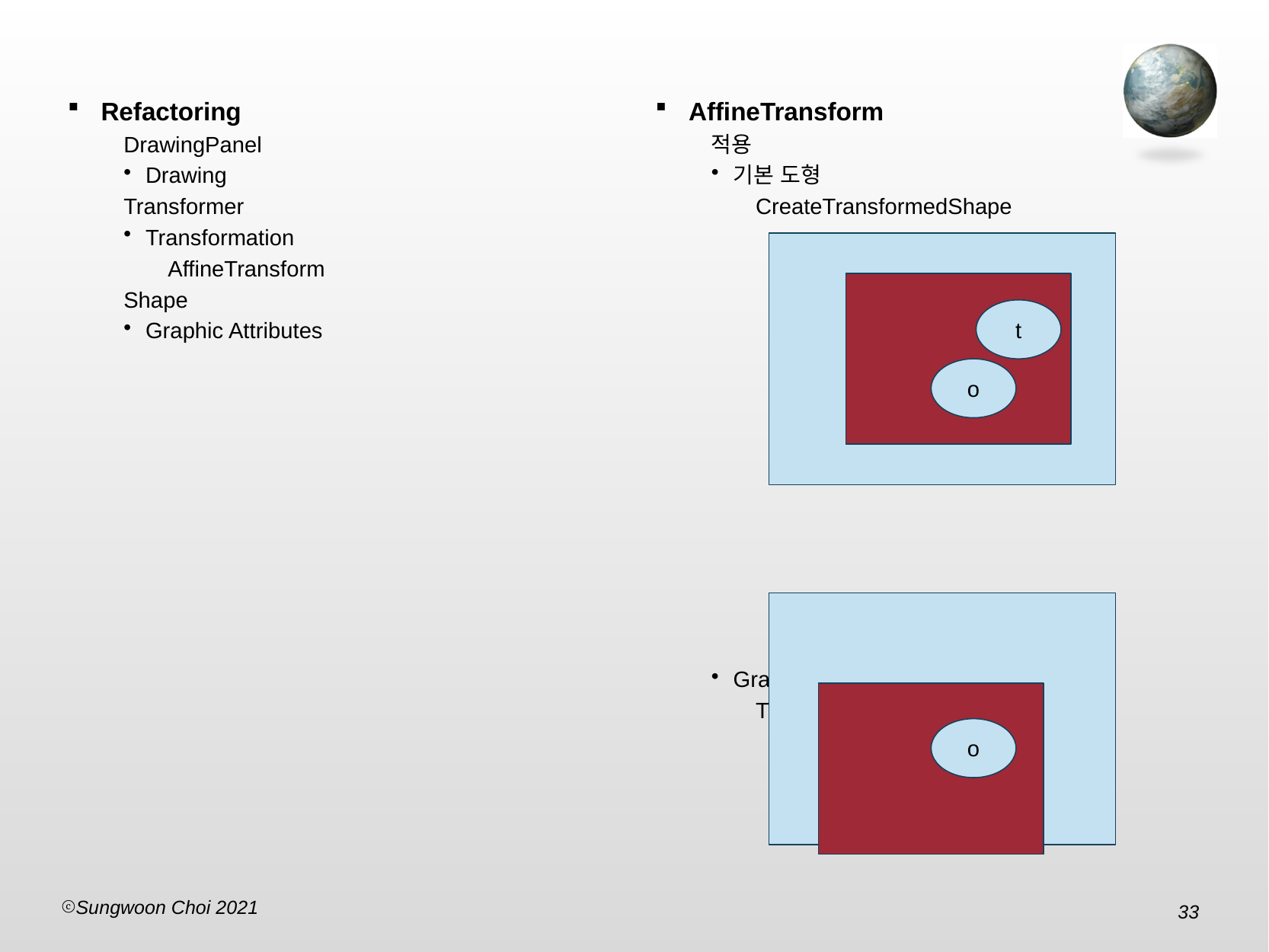

Refactoring
DrawingPanel
Drawing
Transformer
Transformation
AffineTransform
Shape
Graphic Attributes
AffineTransform
적용
기본 도형
CreateTransformedShape

Graphics
Transform

t
o

o
Sungwoon Choi 2021
33